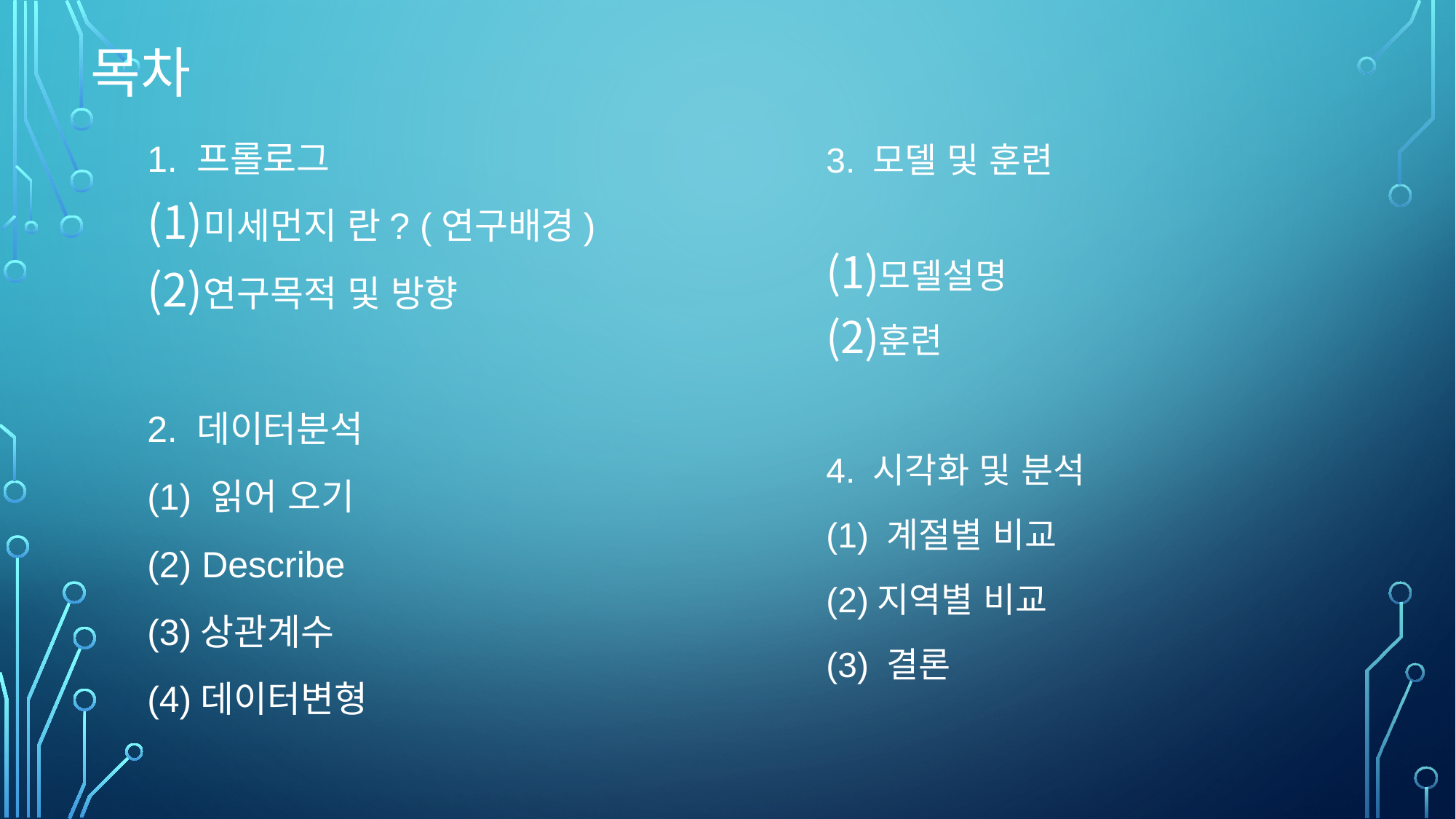

# 목차
1. 프롤로그
미세먼지 란? (연구배경)
연구목적 및 방향

2. 데이터분석
(1) 읽어 오기
(2) Describe
(3)상관계수
(4)데이터변형

3. 모델 및 훈련
모델설명
훈련

4. 시각화 및 분석
(1) 계절별 비교
(2)지역별 비교
(3) 결론